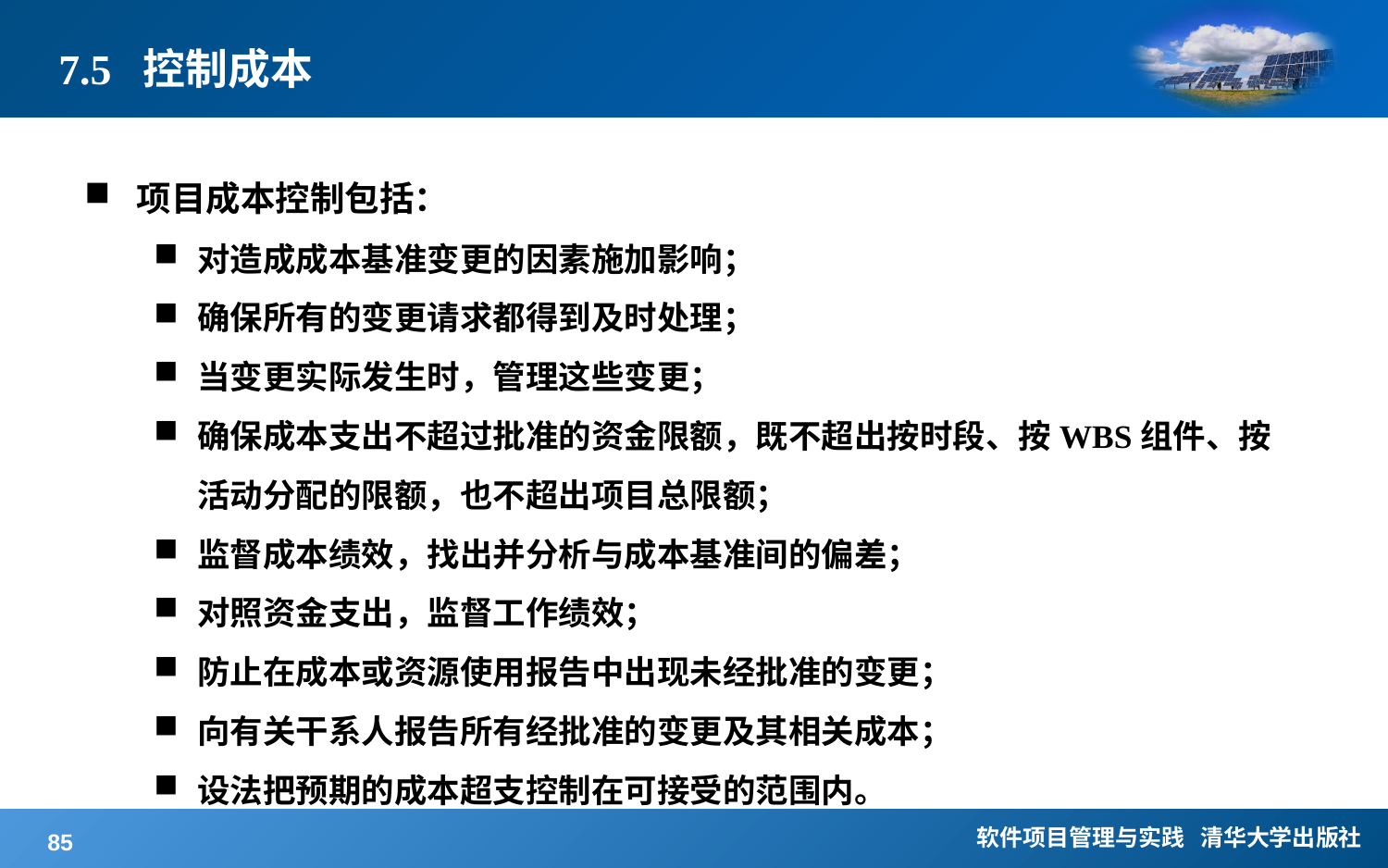

# 7.5  控制成本
项目成本控制包括：
对造成成本基准变更的因素施加影响；
确保所有的变更请求都得到及时处理；
当变更实际发生时，管理这些变更；
确保成本支出不超过批准的资金限额，既不超出按时段、按WBS组件、按活动分配的限额，也不超出项目总限额；
监督成本绩效，找出并分析与成本基准间的偏差；
对照资金支出，监督工作绩效；
防止在成本或资源使用报告中出现未经批准的变更；
向有关干系人报告所有经批准的变更及其相关成本；
设法把预期的成本超支控制在可接受的范围内。